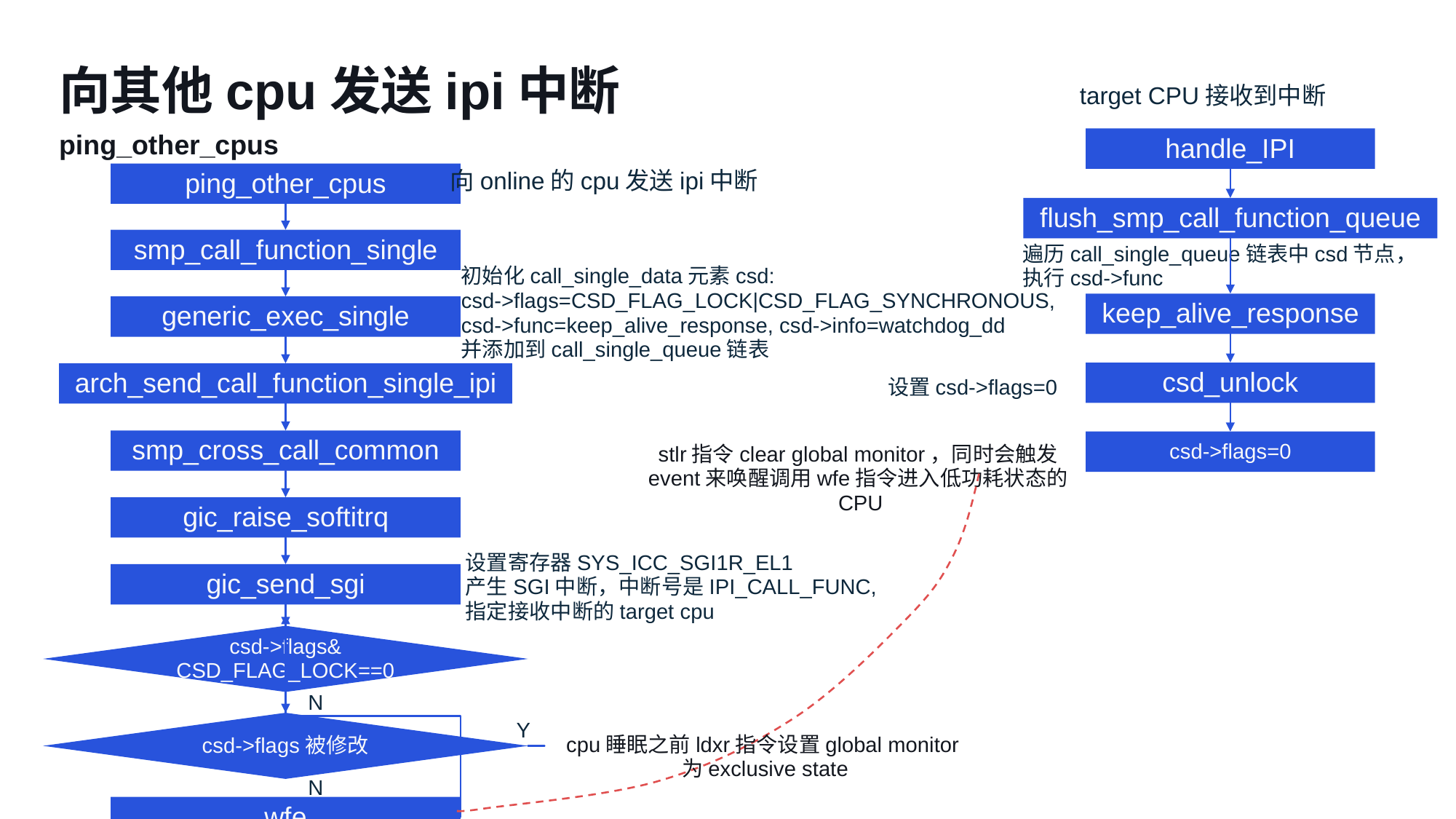

向其他cpu发送ipi中断
target CPU接收到中断
handle_IPI
flush_smp_call_function_queue
遍历call_single_queue链表中csd节点，执行csd->func
keep_alive_response
csd_unlock
设置csd->flags=0
csd->flags=0
stlr指令clear global monitor，同时会触发event来唤醒调用wfe指令进入低功耗状态的CPU
ping_other_cpus
smp_call_function_single
初始化call_single_data元素csd:
csd->flags=CSD_FLAG_LOCK|CSD_FLAG_SYNCHRONOUS,
csd->func=keep_alive_response, csd->info=watchdog_dd
并添加到call_single_queue链表
generic_exec_single
arch_send_call_function_single_ipi
smp_cross_call_common
gic_raise_softitrq
设置寄存器SYS_ICC_SGI1R_EL1
产生SGI中断，中断号是IPI_CALL_FUNC,
指定接收中断的target cpu
gic_send_sgi
向online的cpu发送ipi中断

csd->flags& CSD_FLAG_LOCK==0
N
csd->flags被修改
Y
cpu睡眠之前ldxr指令设置global monitor为exclusive state
N
wfe
ping_other_cpus